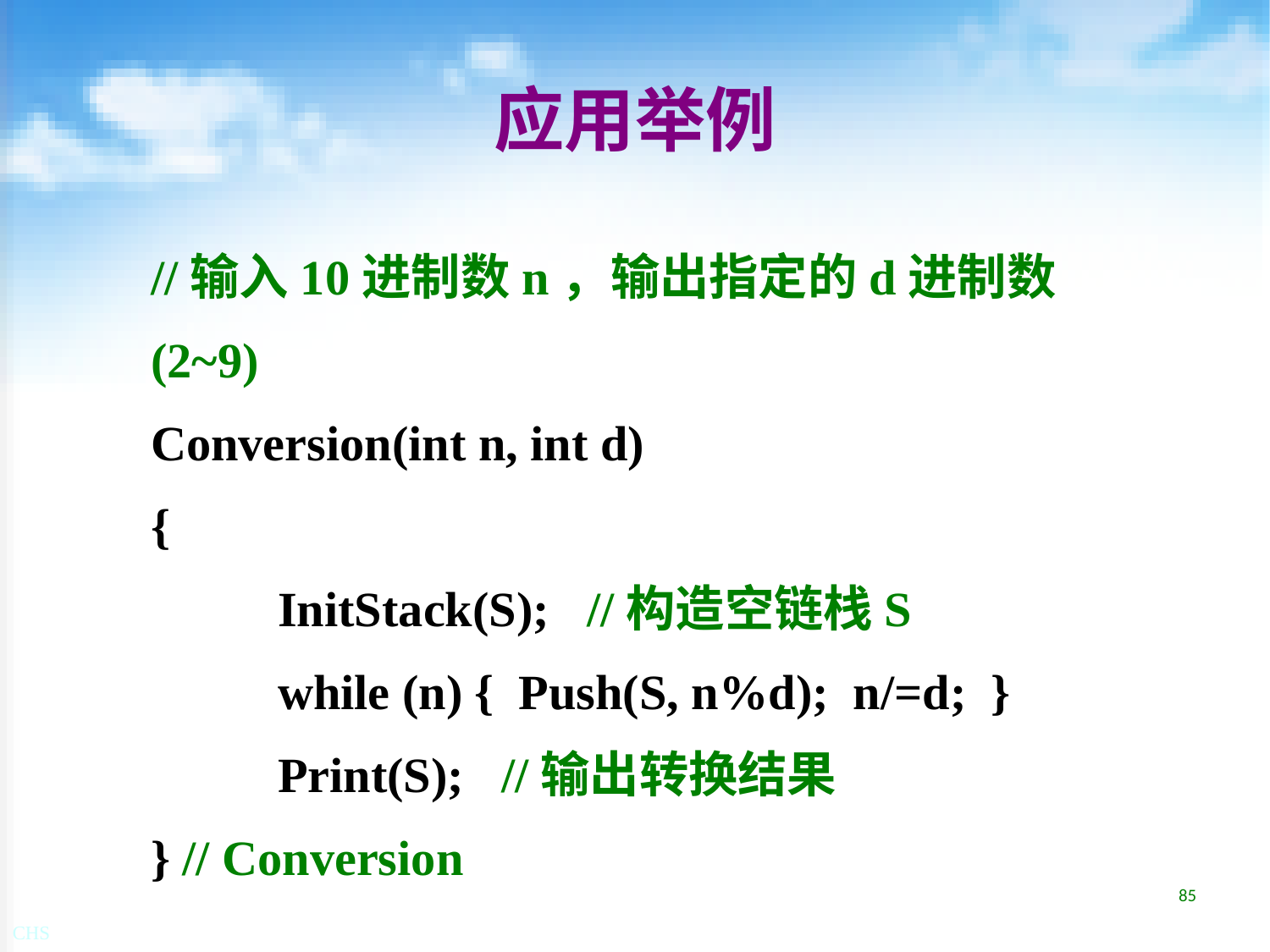

# 应用举例
//输入10进制数n，输出指定的d进制数(2~9)
Conversion(int n, int d)
{
	InitStack(S);   //构造空链栈S
	while (n) {  Push(S, n%d);  n/=d;  }
	Print(S);   //输出转换结果
} // Conversion
85